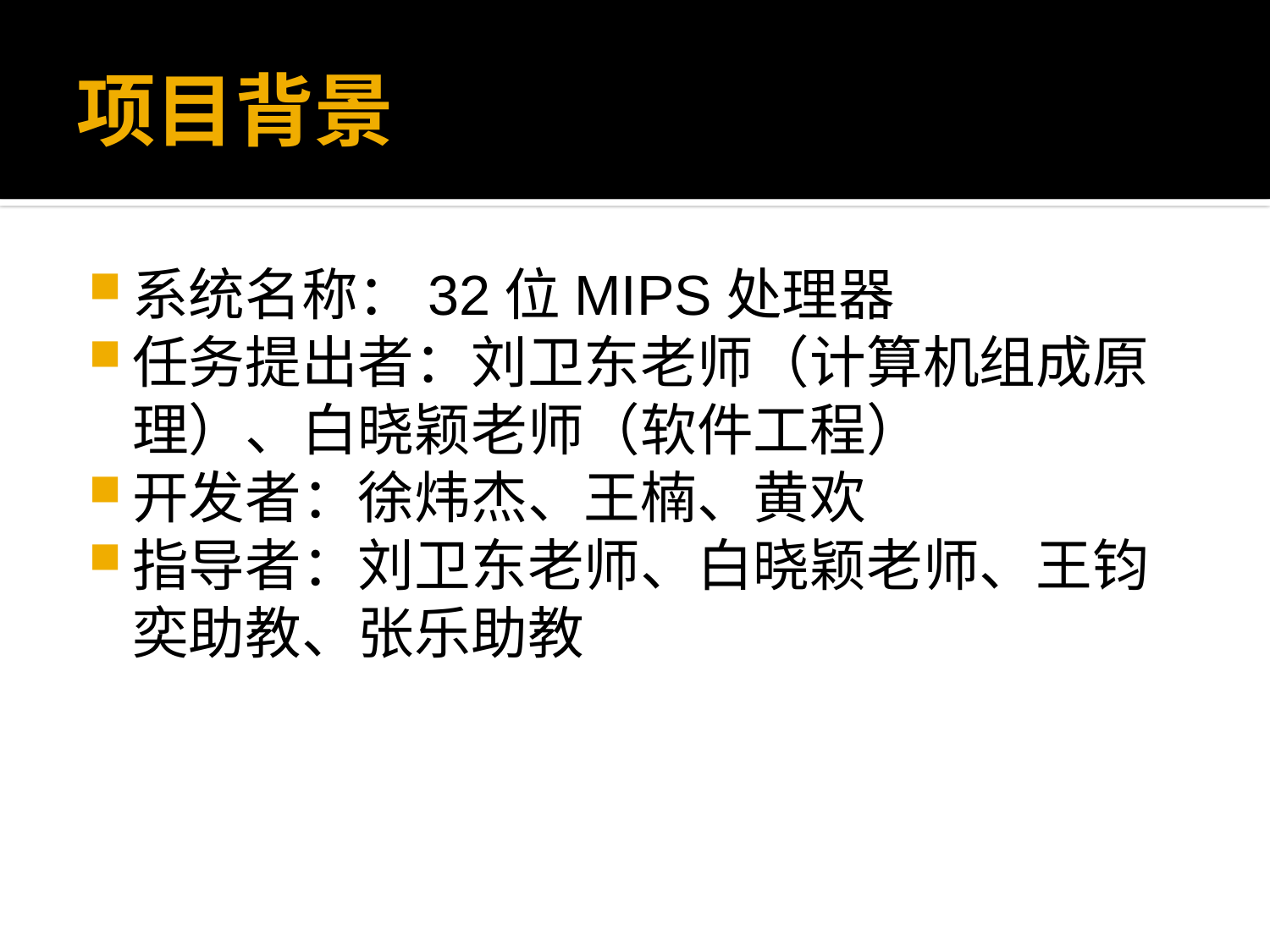

# 项目背景
系统名称：32位MIPS处理器
任务提出者：刘卫东老师（计算机组成原理）、白晓颖老师（软件工程）
开发者：徐炜杰、王楠、黄欢
指导者：刘卫东老师、白晓颖老师、王钧奕助教、张乐助教